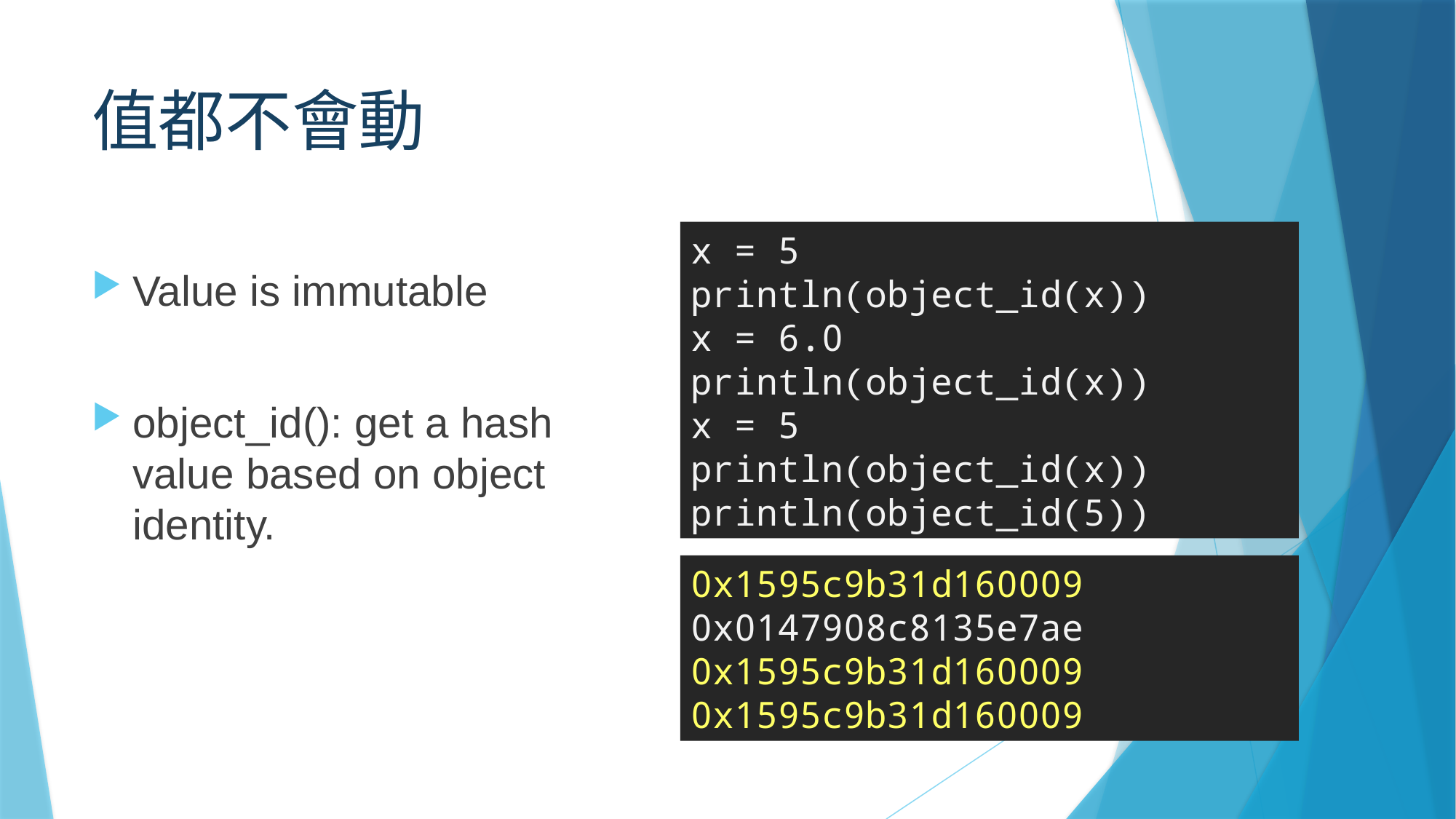

# 值都不會動
x = 5
println(object_id(x))
x = 6.0
println(object_id(x))
x = 5
println(object_id(x))
println(object_id(5))
Value is immutable

object_id(): get a hash value based on object identity.
0x1595c9b31d160009
0x0147908c8135e7ae
0x1595c9b31d160009
0x1595c9b31d160009